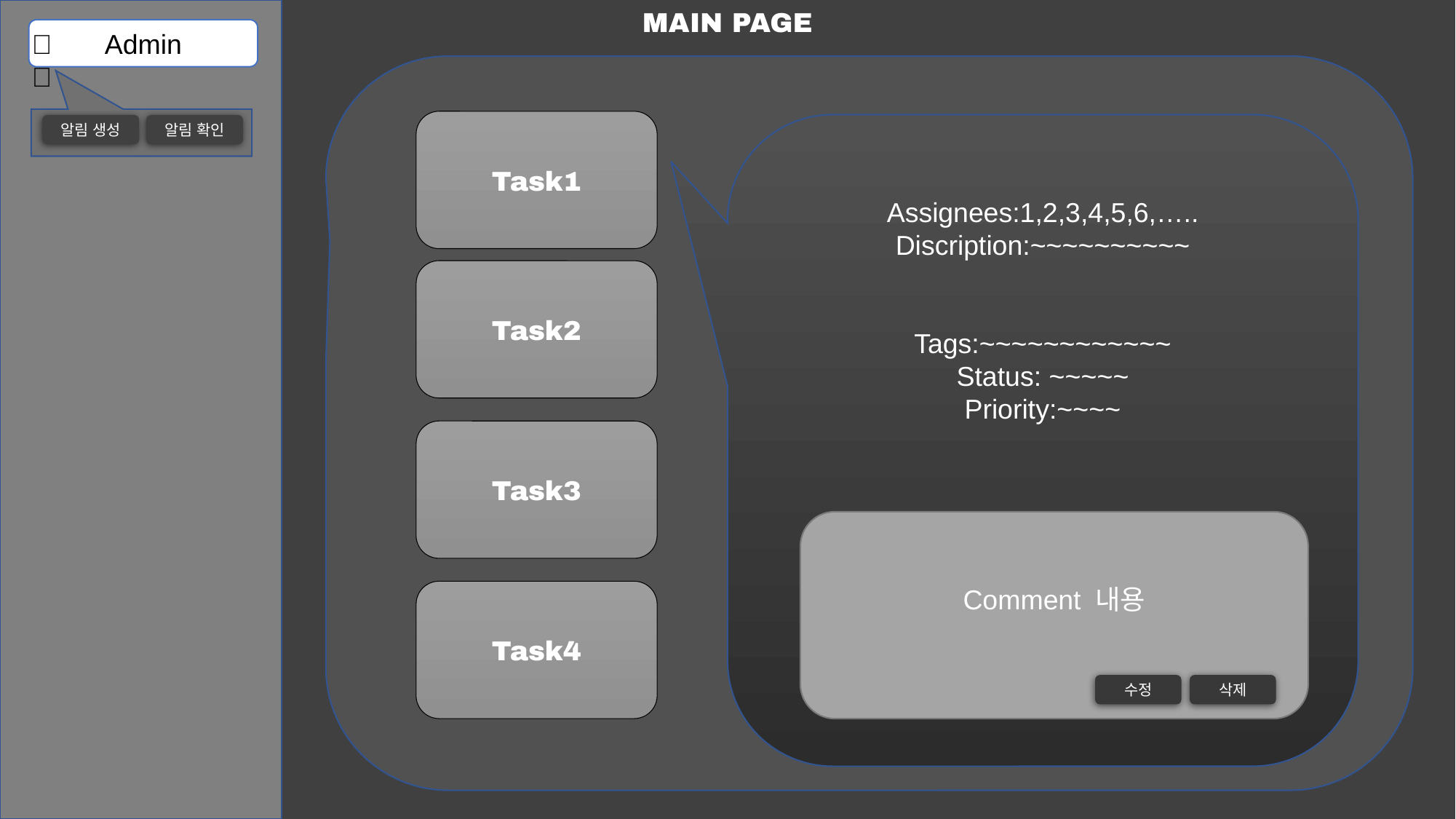

MAIN PAGE
Admin
🔔

Task1
Assignees:1,2,3,4,5,6,…..
Discription:~~~~~~~~~~

Tags:~~~~~~~~~~~~
Status: ~~~~~
Priority:~~~~

알림 생성
알림 확인
Task2
Task3
Comment 내용

Task4
수정
삭제